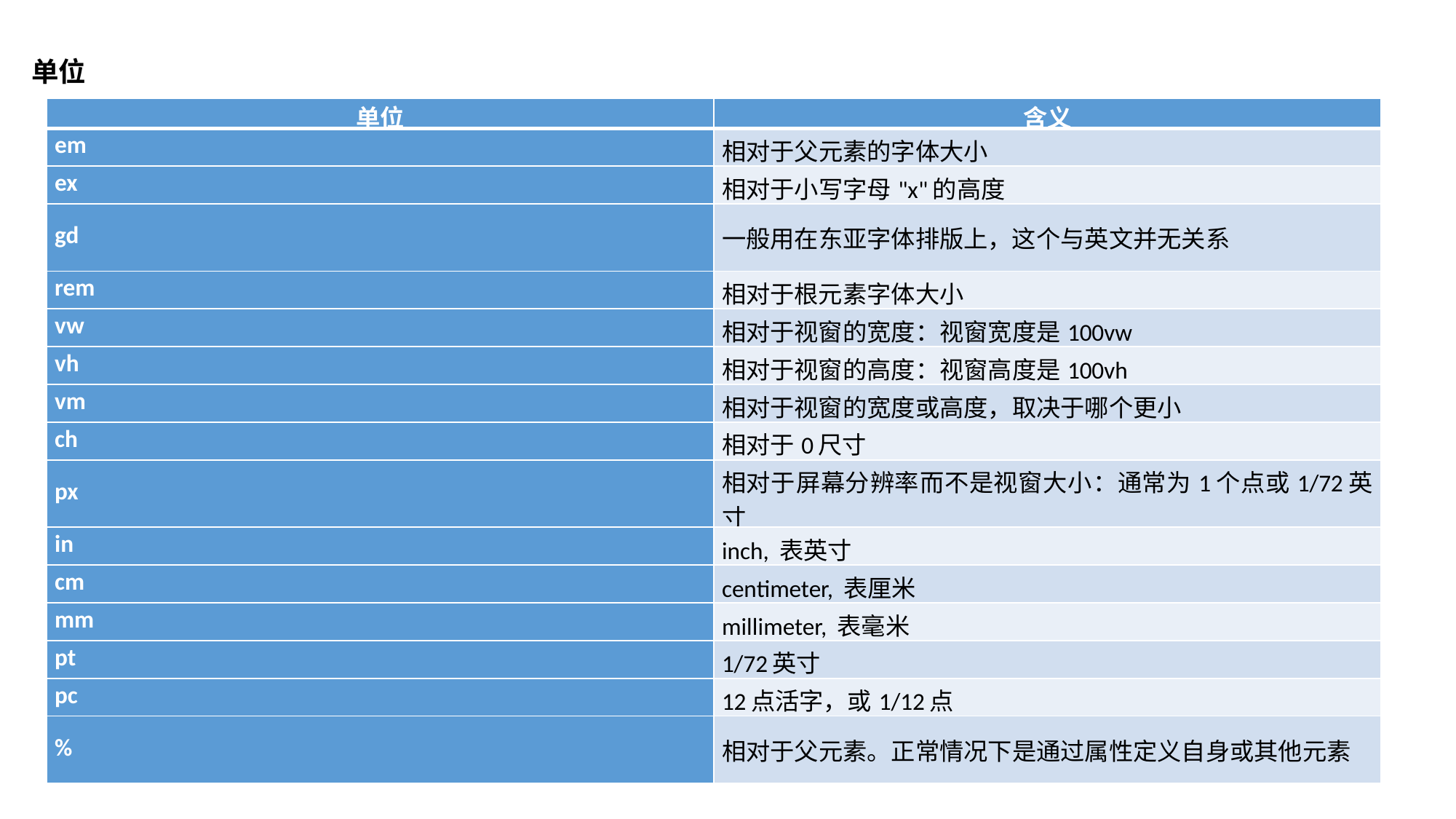

单位
| 单位 | 含义 |
| --- | --- |
| em | 相对于父元素的字体大小 |
| ex | 相对于小写字母"x"的高度 |
| gd | 一般用在东亚字体排版上，这个与英文并无关系 |
| rem | 相对于根元素字体大小 |
| vw | 相对于视窗的宽度：视窗宽度是100vw |
| vh | 相对于视窗的高度：视窗高度是100vh |
| vm | 相对于视窗的宽度或高度，取决于哪个更小 |
| ch | 相对于0尺寸 |
| px | 相对于屏幕分辨率而不是视窗大小：通常为1个点或1/72英寸 |
| in | inch, 表英寸 |
| cm | centimeter, 表厘米 |
| mm | millimeter, 表毫米 |
| pt | 1/72英寸 |
| pc | 12点活字，或1/12点 |
| % | 相对于父元素。正常情况下是通过属性定义自身或其他元素 |